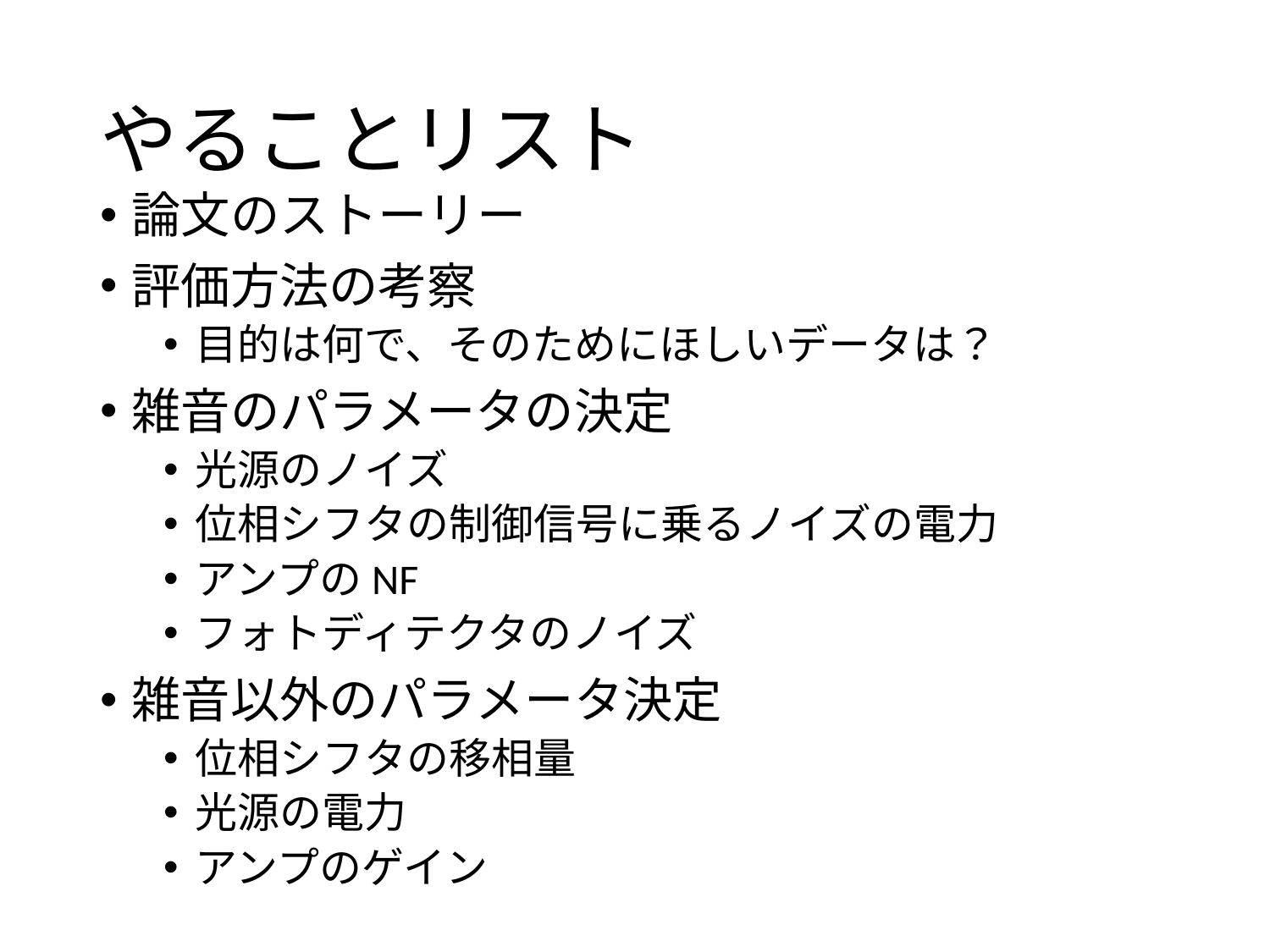

# やることリスト
論文のストーリー
評価方法の考察
目的は何で、そのためにほしいデータは？
雑音のパラメータの決定
光源のノイズ
位相シフタの制御信号に乗るノイズの電力
アンプのNF
フォトディテクタのノイズ
雑音以外のパラメータ決定
位相シフタの移相量
光源の電力
アンプのゲイン